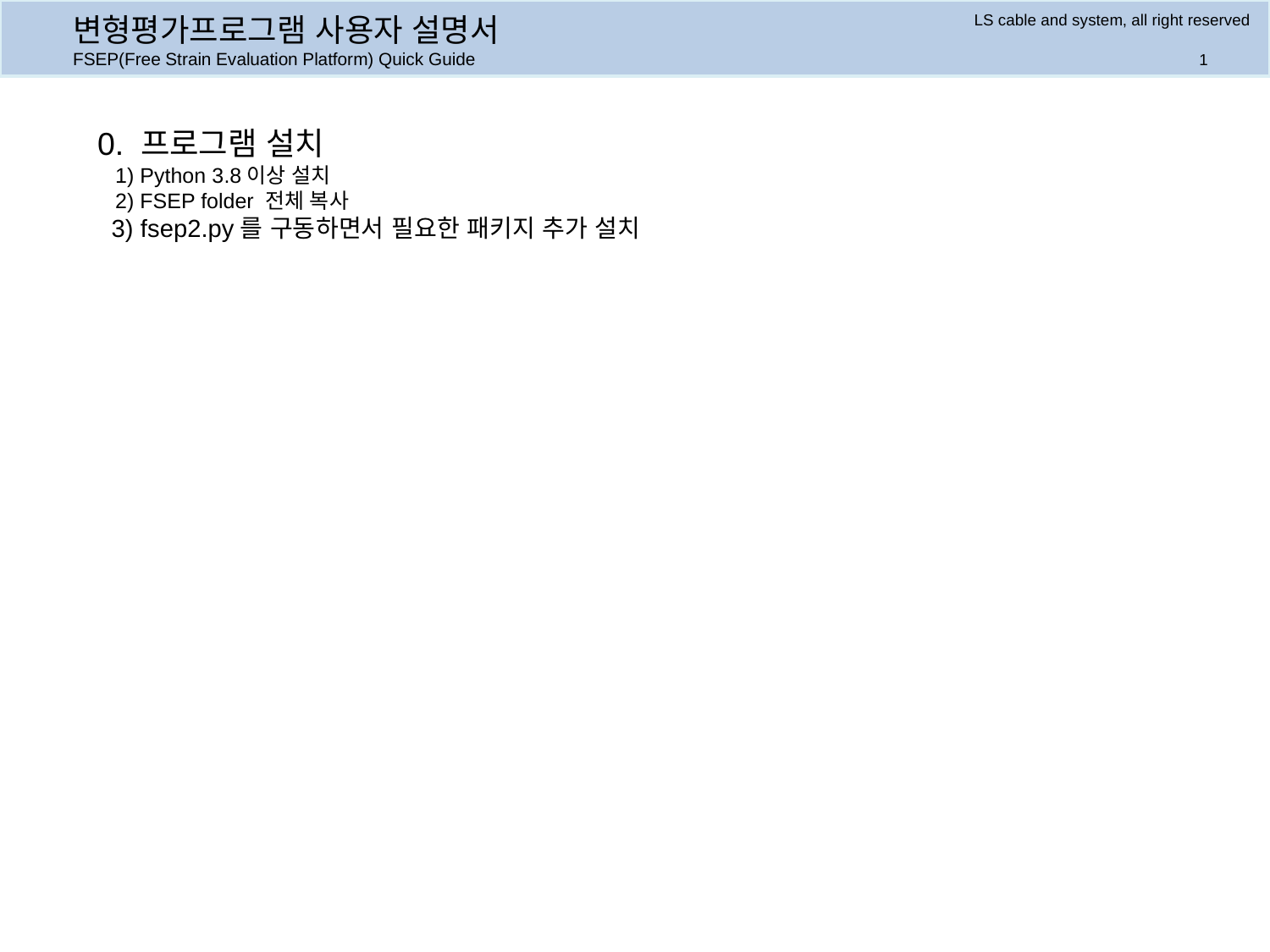

0. 프로그램 설치
   1) Python 3.8이상 설치
   2) FSEP folder 전체 복사
  3) fsep2.py를 구동하면서 필요한 패키지 추가 설치